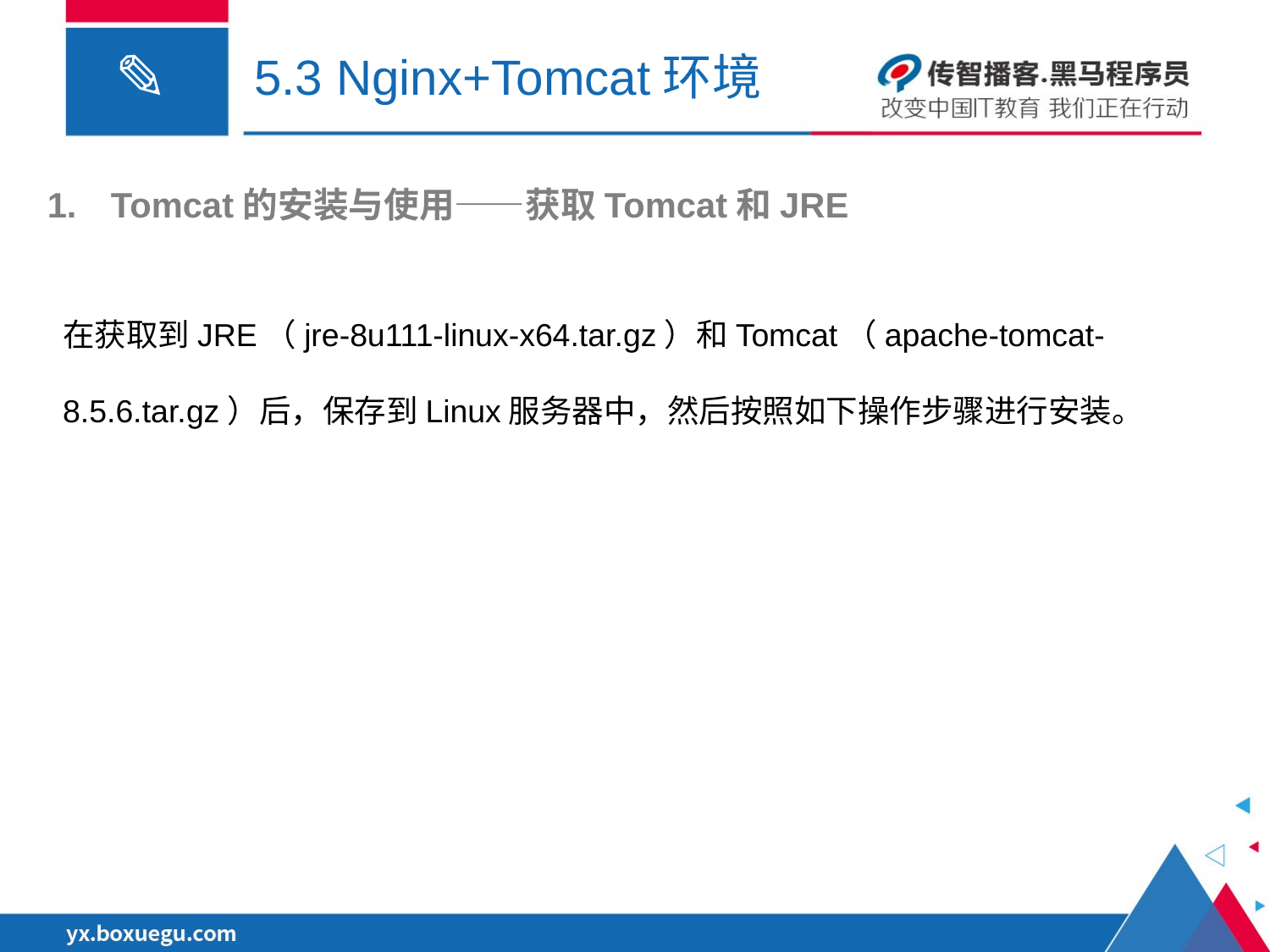

# 5.3 Nginx+Tomcat环境
Tomcat的安装与使用——获取Tomcat和JRE
在获取到JRE（jre-8u111-linux-x64.tar.gz）和Tomcat（apache-tomcat-8.5.6.tar.gz）后，保存到Linux服务器中，然后按照如下操作步骤进行安装。